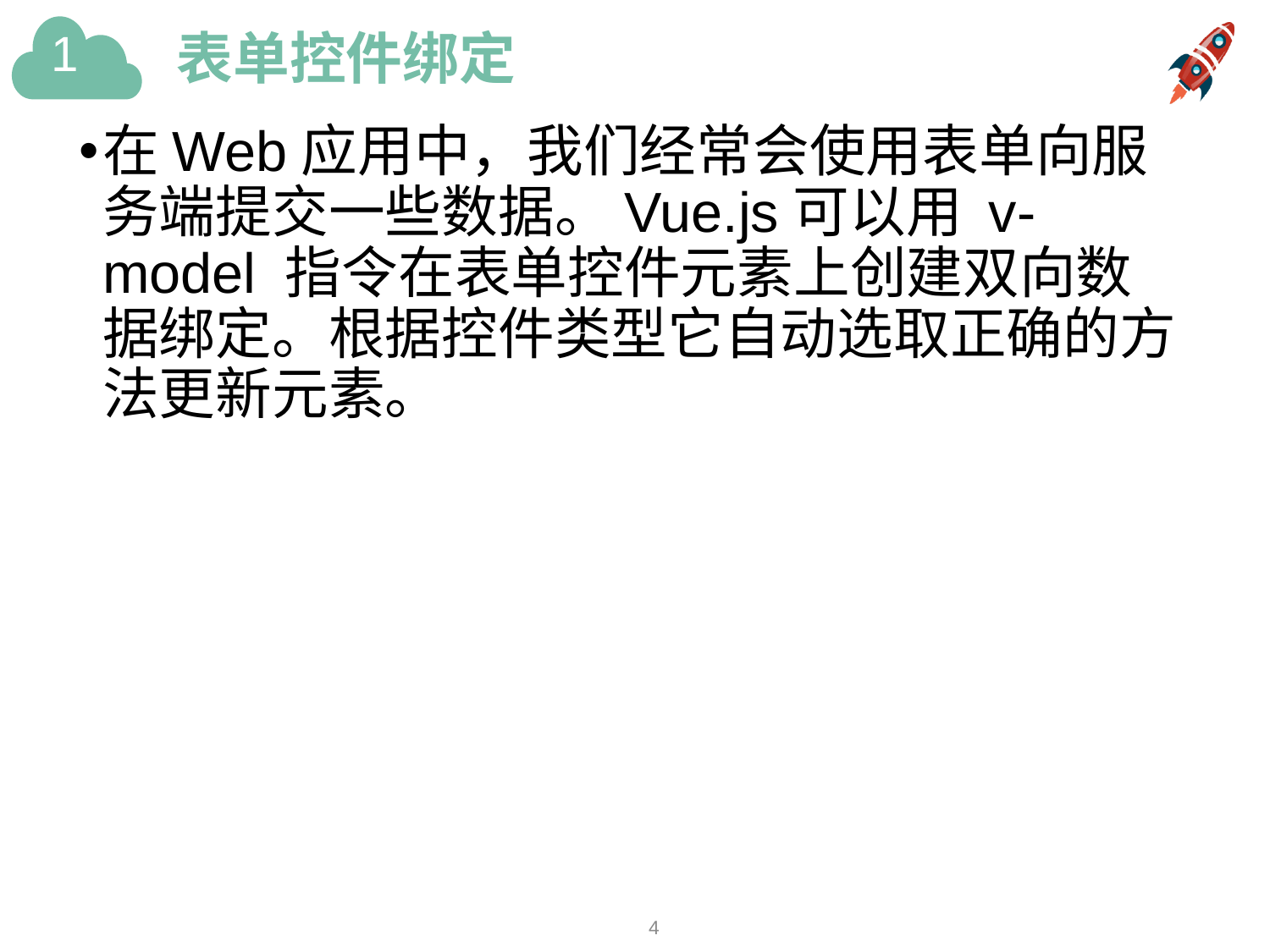

# 表单控件绑定
在Web应用中，我们经常会使用表单向服务端提交一些数据。Vue.js可以用 v-model 指令在表单控件元素上创建双向数据绑定。根据控件类型它自动选取正确的方法更新元素。
4